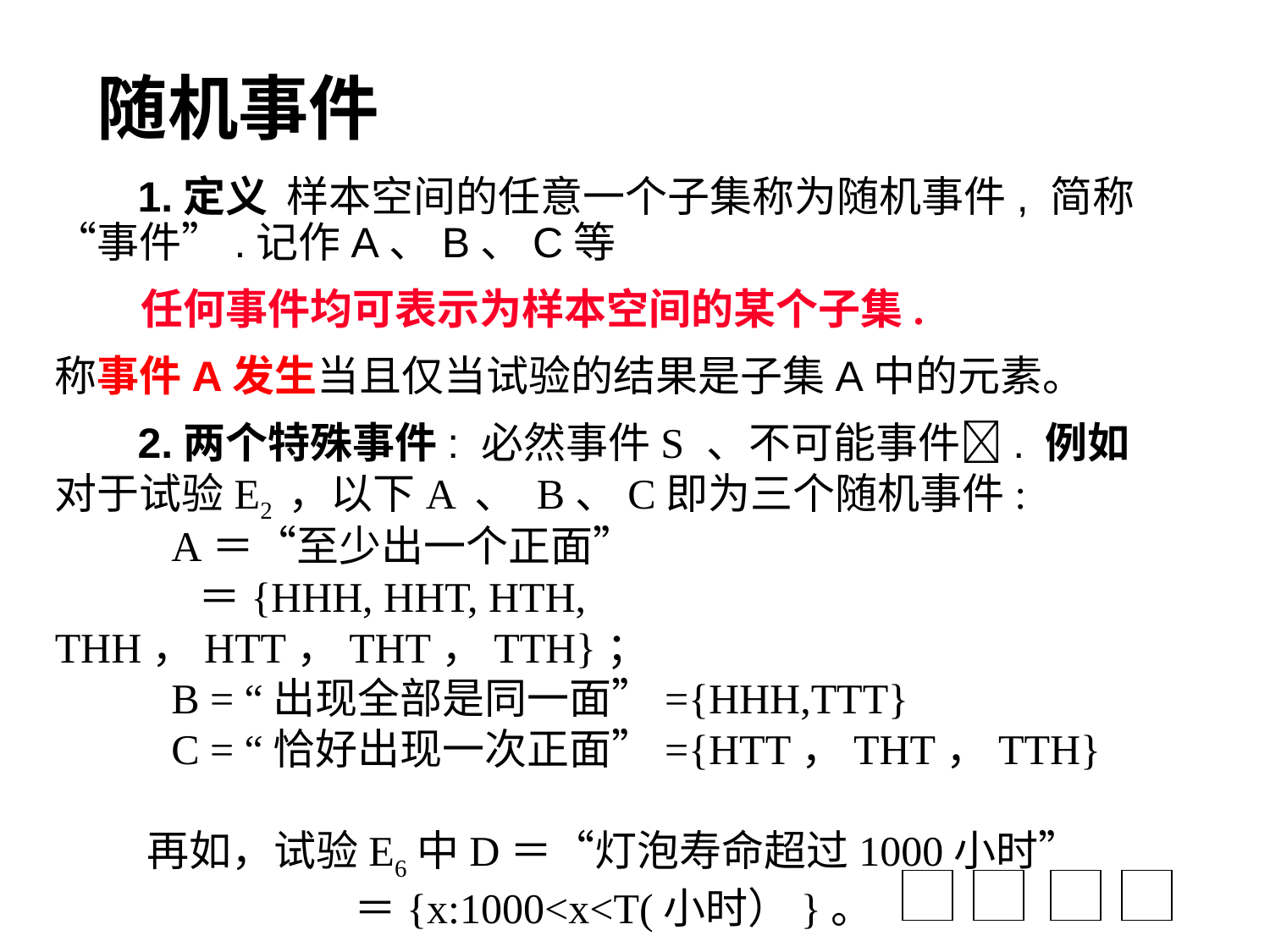

# 随机事件
       1.定义  样本空间的任意一个子集称为随机事件, 简称“事件”.记作A、B、C等
        任何事件均可表示为样本空间的某个子集.
称事件A发生当且仅当试验的结果是子集A中的元素。
       2.两个特殊事件: 必然事件S 、不可能事件φ. 例如 对于试验E2 ，以下A 、 B、C即为三个随机事件:
           A＝“至少出一个正面”
              ＝{HHH, HHT, HTH, THH，HTT，THT，TTH}；
           B = “出现全部是同一面”={HHH,TTT}
           C = “恰好出现一次正面”={HTT，THT，TTH}

再如，试验E6中D＝“灯泡寿命超过1000小时”
＝{x:1000<x<T(小时）}。